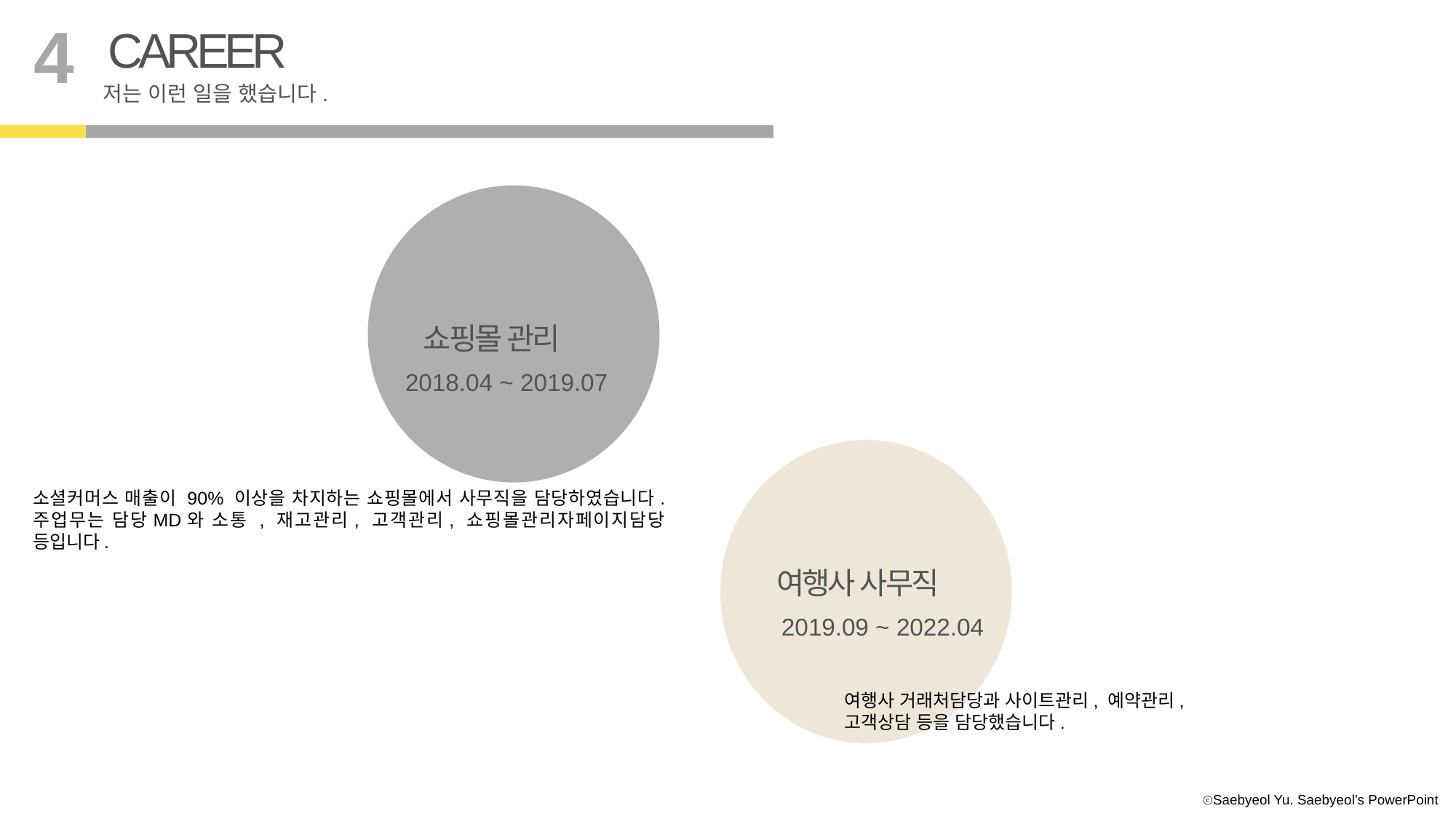

4
CAREER
저는 이런 일을 했습니다.

쇼핑몰 관리
2018.04 ~ 2019.07

소셜커머스 매출이 90% 이상을 차지하는 쇼핑몰에서 사무직을 담당하였습니다. 주업무는 담당MD와 소통 , 재고관리, 고객관리, 쇼핑몰관리자페이지담당 등입니다.
여행사 사무직
2019.09 ~ 2022.04
여행사 거래처담당과 사이트관리, 예약관리,
고객상담 등을 담당했습니다.